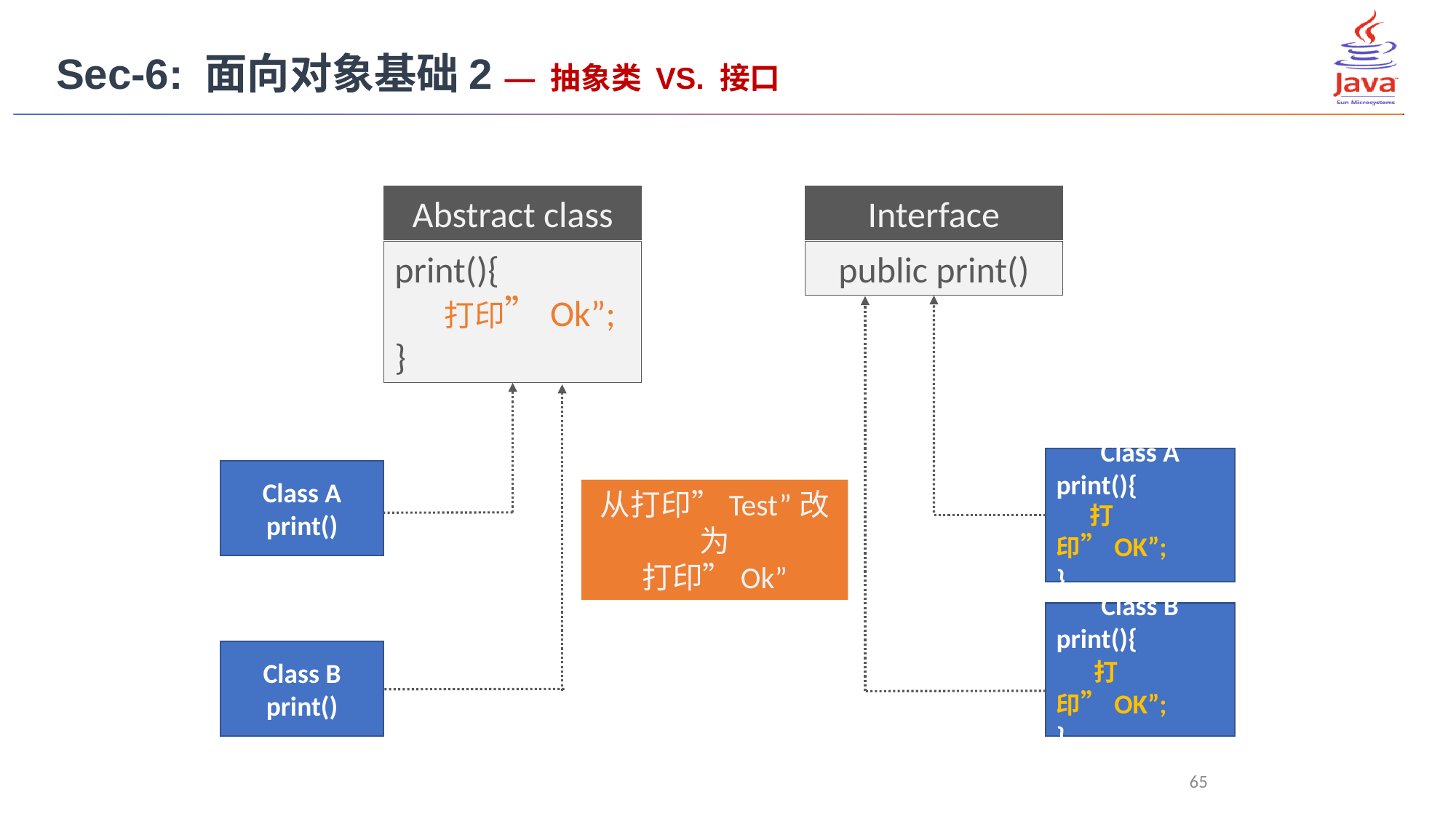

Sec-6: 面向对象基础2 — 抽象类 VS. 接口
Abstract class
Interface
public print()
print(){
     打印”Ok”;
}
Class A
print(){
     打印”OK”;
}
Class A
print()
从打印”Test”改为
打印”Ok”
Class B
print(){
     打印”OK”;
}
Class B
print()
65